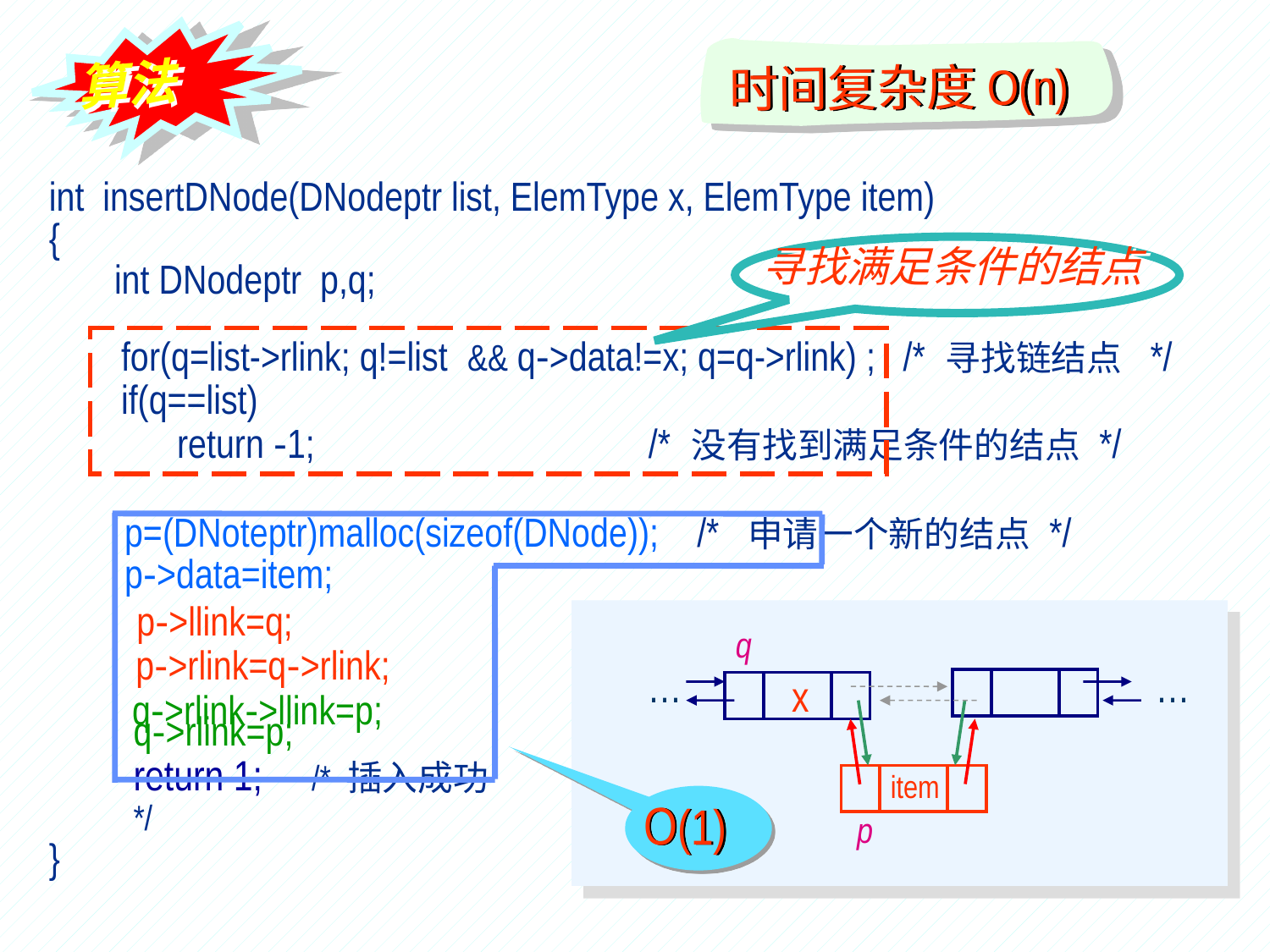

算法

时间复杂度O(n)
int  insertDNode(DNodeptr list, ElemType x, ElemType item)
{
       int DNodeptr  p,q;

}
寻找满足条件的结点

      for(q=list->rlink; q!=list  && q->data!=x; q=q->rlink) ;   /* 寻找链结点  */
      if(q==list)
            return -1;                                    /* 没有找到满足条件的结点 */
       p=(DNoteptr)malloc(sizeof(DNode));    /*  申请一个新的结点 */
       p->data=item;

O(1)

 p->llink=q;

q
p->rlink=q->rlink;
…
…
x

  q->rlink->llink=p;

q->rlink=p;
return 1;     /* 插入成功 */
item

p